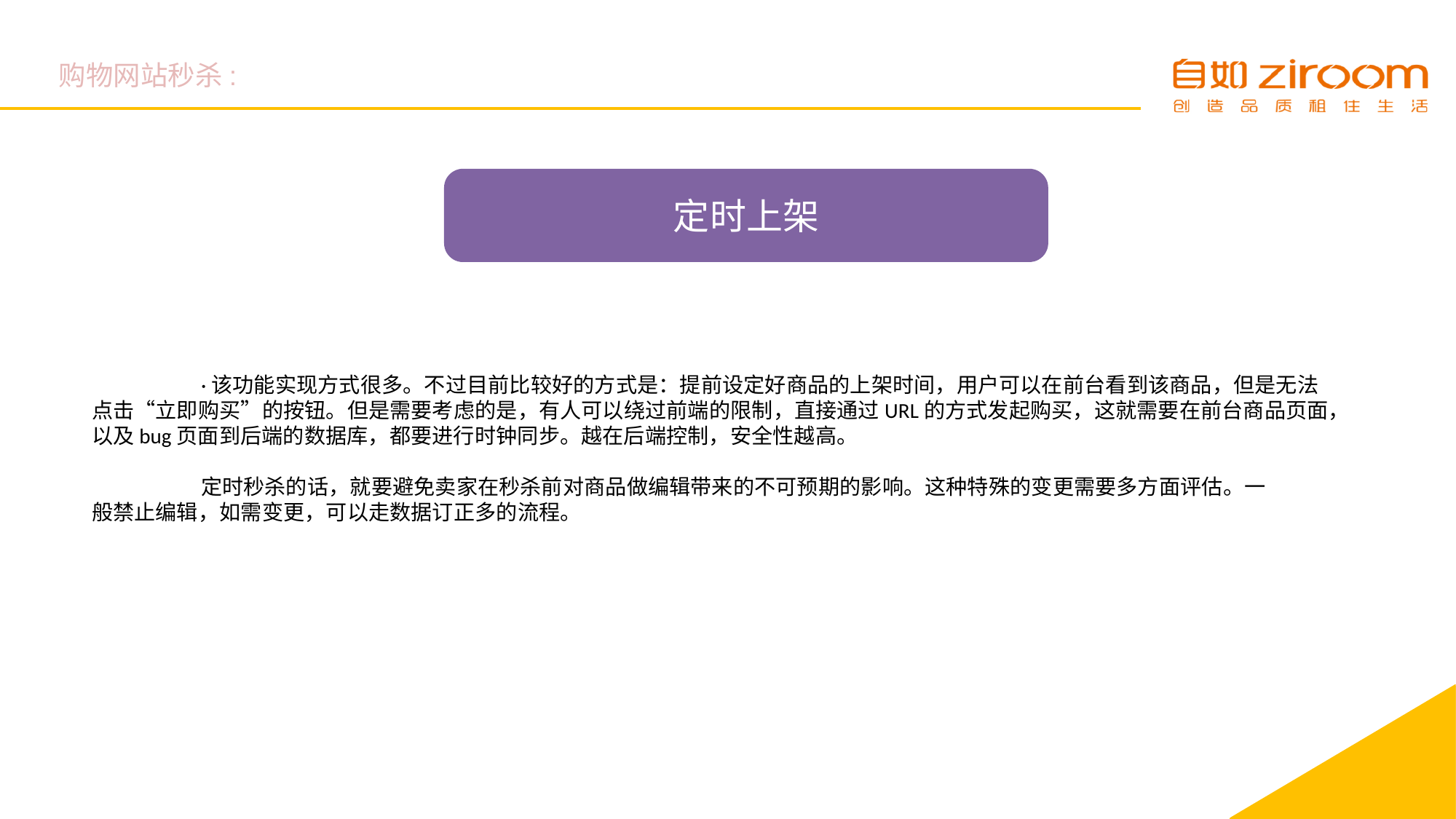

购物网站秒杀:

定时上架

	·该功能实现方式很多。不过目前比较好的方式是：提前设定好商品的上架时间，用户可以在前台看到该商品，但是无法
点击“立即购买”的按钮。但是需要考虑的是，有人可以绕过前端的限制，直接通过URL的方式发起购买，这就需要在前台商品页面，
以及bug页面到后端的数据库，都要进行时钟同步。越在后端控制，安全性越高。

	定时秒杀的话，就要避免卖家在秒杀前对商品做编辑带来的不可预期的影响。这种特殊的变更需要多方面评估。一
般禁止编辑，如需变更，可以走数据订正多的流程。